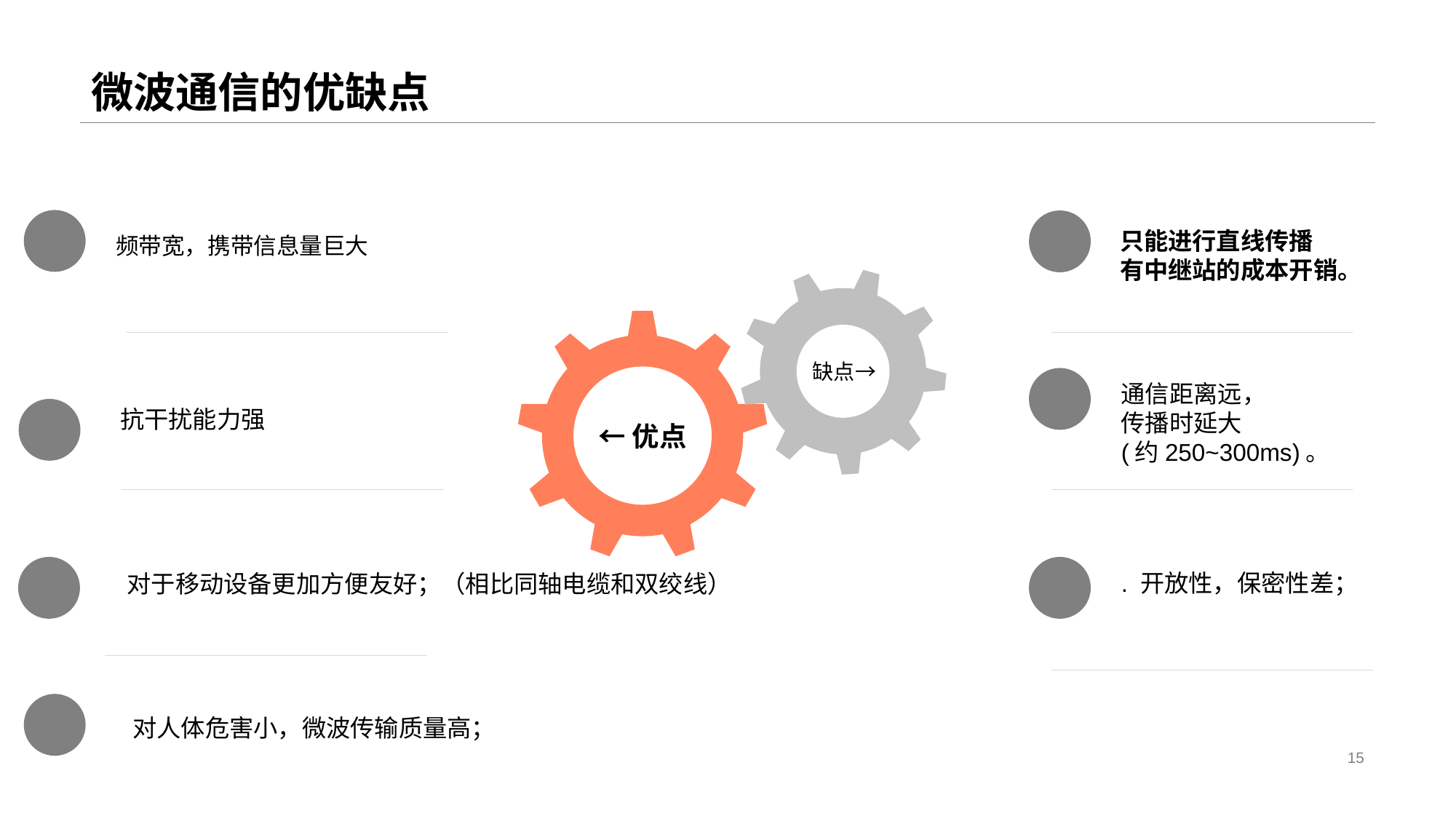

# 微波通信的优缺点

只能进行直线传播
有中继站的成本开销。
频带宽，携带信息量巨大

缺点→
通信距离远，
传播时延大
(约250~300ms)。

←优点
抗干扰能力强

. 开放性，保密性差；
对于移动设备更加方便友好；（相比同轴电缆和双绞线）

对人体危害小，微波传输质量高；
15